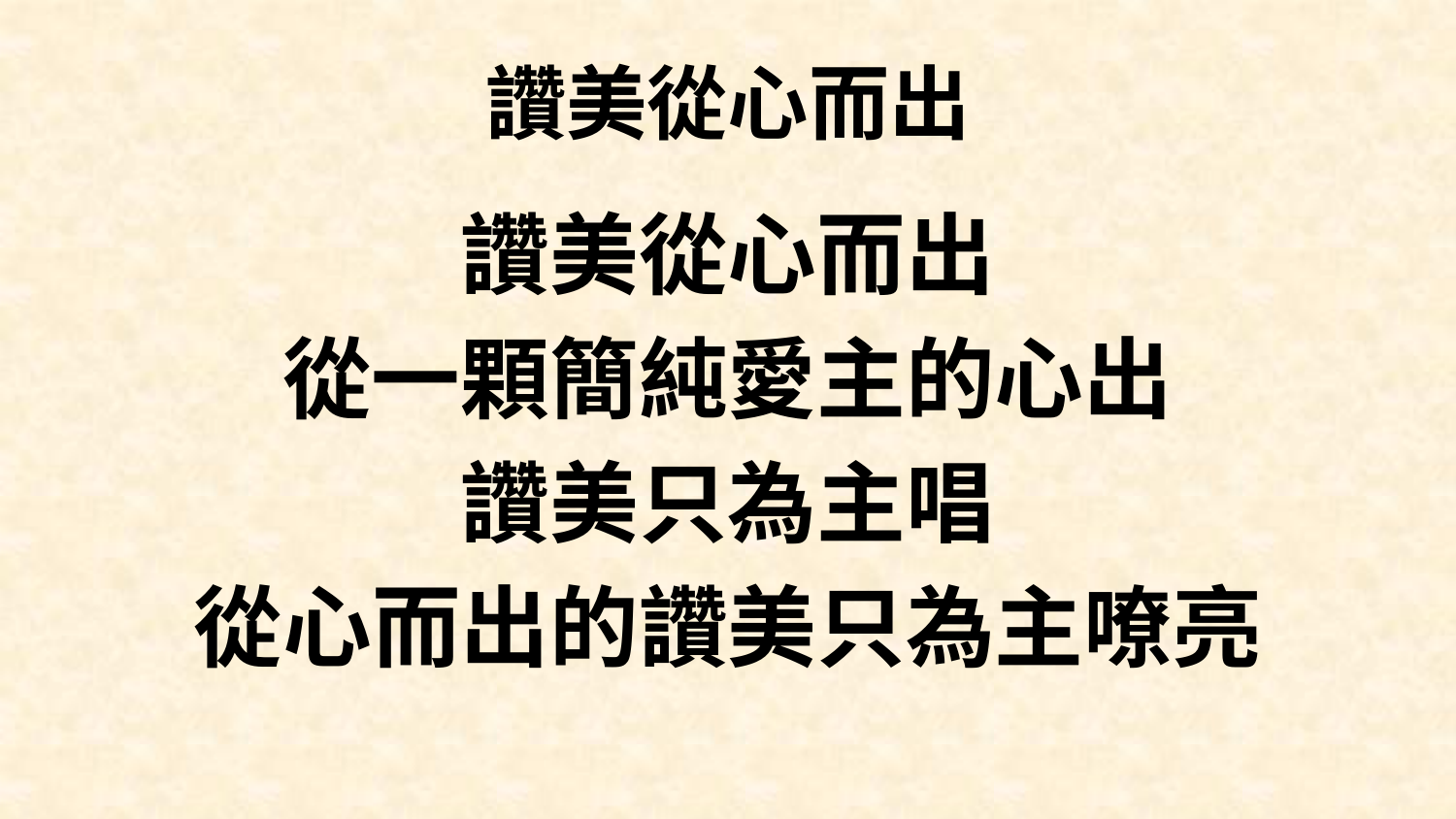

# 讚美從心而出
讚美從心而出
從一顆簡純愛主的心出
讚美只為主唱
從心而出的讚美只為主嘹亮